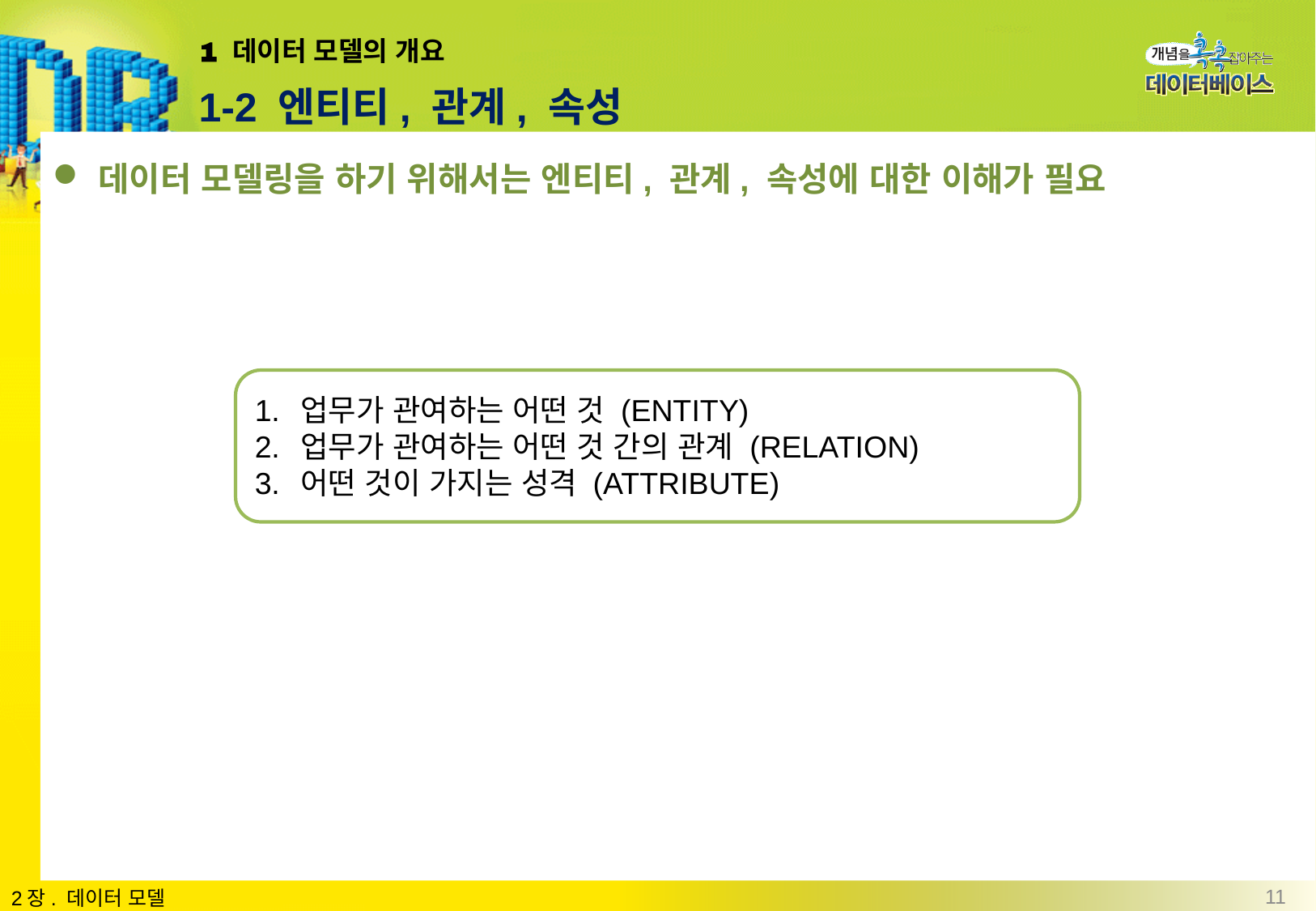

# 1 데이터 모델의 개요
1-2 엔티티, 관계, 속성
데이터 모델링을 하기 위해서는 엔티티, 관계, 속성에 대한 이해가 필요
업무가 관여하는 어떤 것 (ENTITY)
업무가 관여하는 어떤 것 간의 관계 (RELATION)
어떤 것이 가지는 성격 (ATTRIBUTE)
11